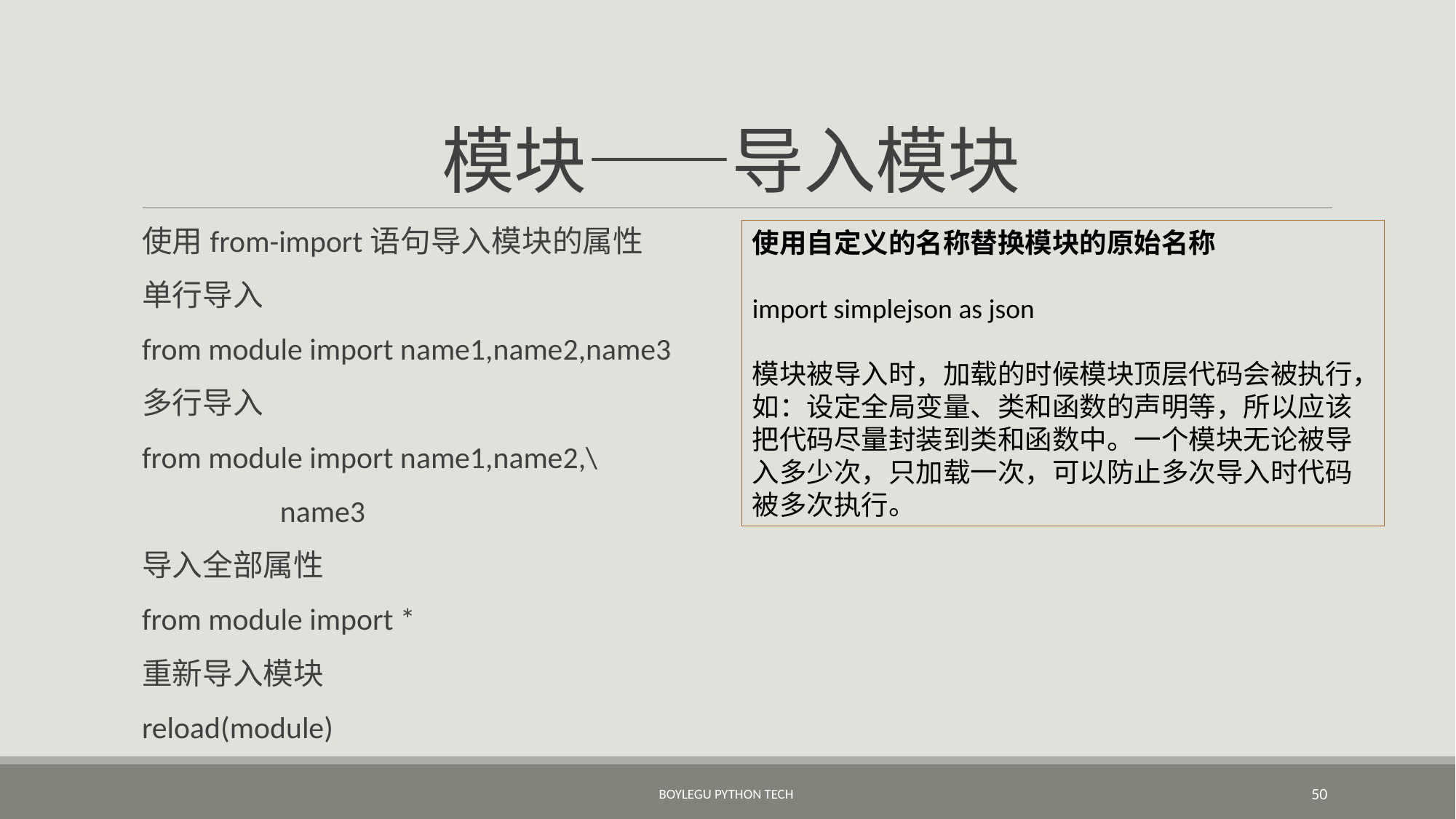

# 模块——导入模块
使用from-import语句导入模块的属性
单行导入
from module import name1,name2,name3
多行导入
from module import name1,name2,\
                    name3
导入全部属性
from module import *
重新导入模块
reload(module)
使用自定义的名称替换模块的原始名称

import simplejson as json

模块被导入时，加载的时候模块顶层代码会被执行，如：设定全局变量、类和函数的声明等，所以应该把代码尽量封装到类和函数中。一个模块无论被导入多少次，只加载一次，可以防止多次导入时代码被多次执行。
BoyleGu Python Tech
50